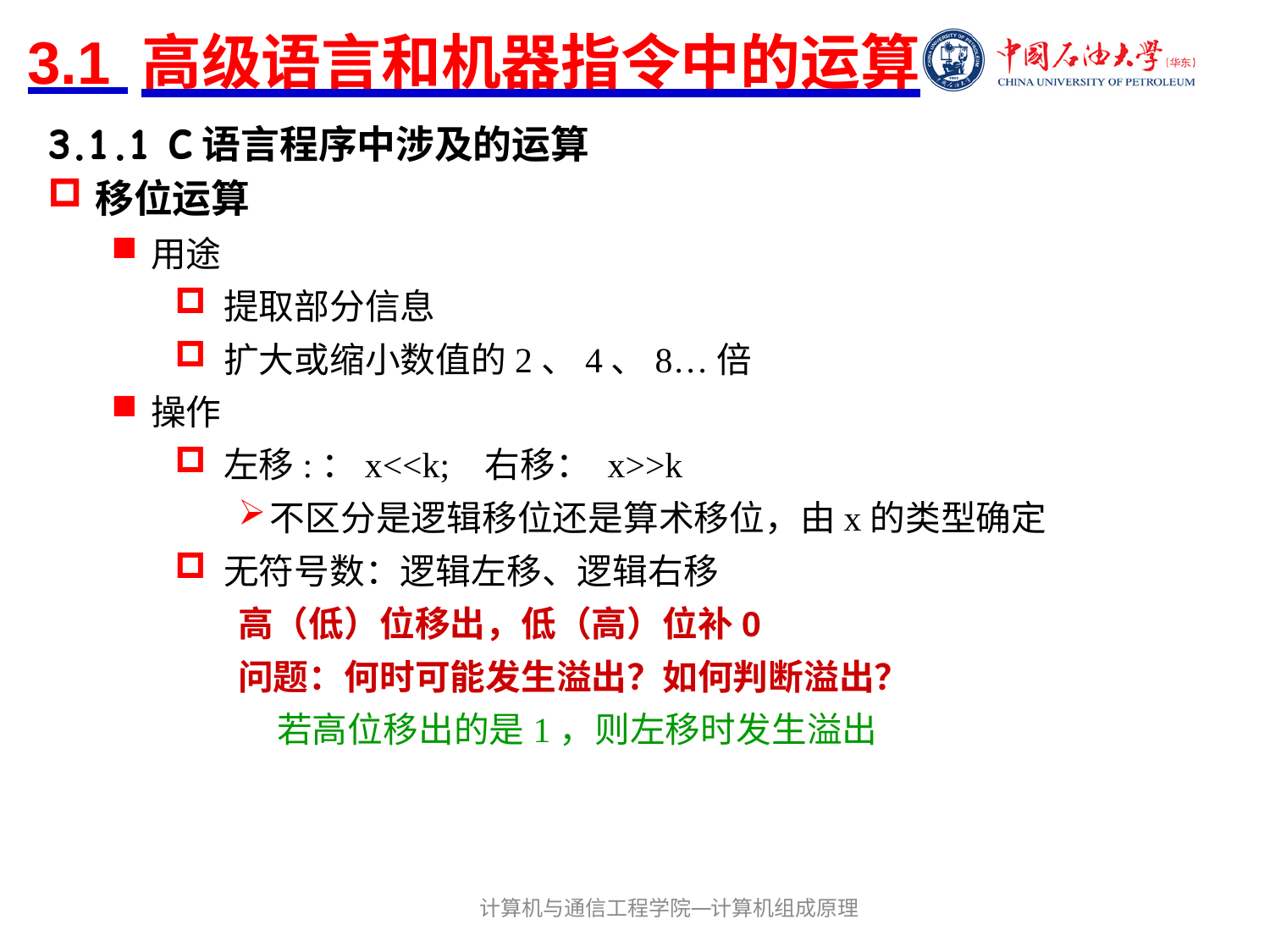

# 3.1 高级语言和机器指令中的运算
3.1.1 C语言程序中涉及的运算
移位运算
用途
 提取部分信息
 扩大或缩小数值的2、4、8…倍
操作
 左移:：x<<k;   右移： x>>k
不区分是逻辑移位还是算术移位，由x的类型确定
 无符号数：逻辑左移、逻辑右移
高（低）位移出，低（高）位补0
问题：何时可能发生溢出？如何判断溢出？
            若高位移出的是1，则左移时发生溢出

计算机与通信工程学院—计算机组成原理
12